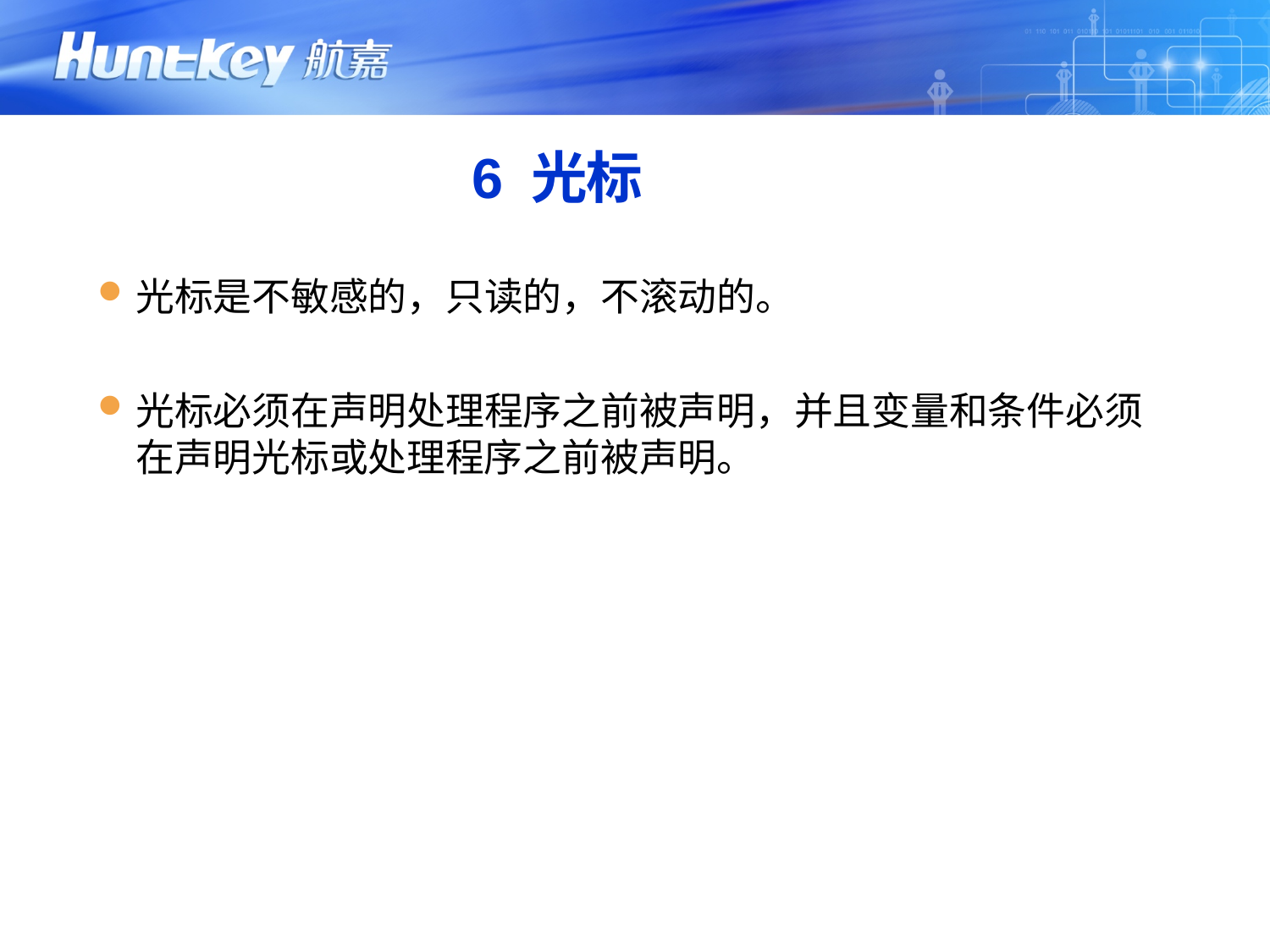

# 6 光标
光标是不敏感的，只读的，不滚动的。

光标必须在声明处理程序之前被声明，并且变量和条件必须在声明光标或处理程序之前被声明。